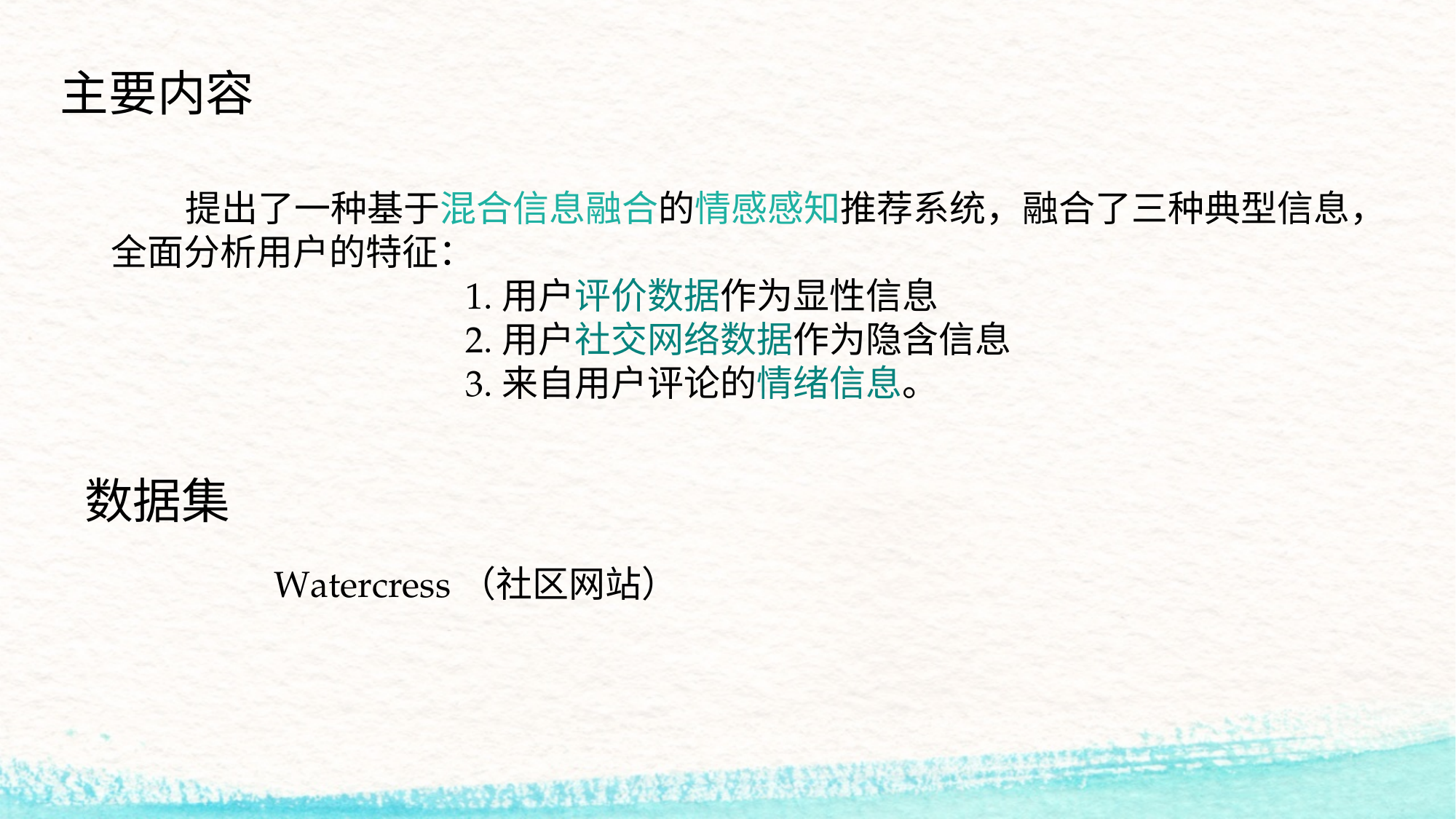

主要内容
        提出了一种基于混合信息融合的情感感知推荐系统，融合了三种典型信息，全面分析用户的特征：
                                       1.用户评价数据作为显性信息
                                       2.用户社交网络数据作为隐含信息
                                       3.来自用户评论的情绪信息。
数据集
Watercress（社区网站）